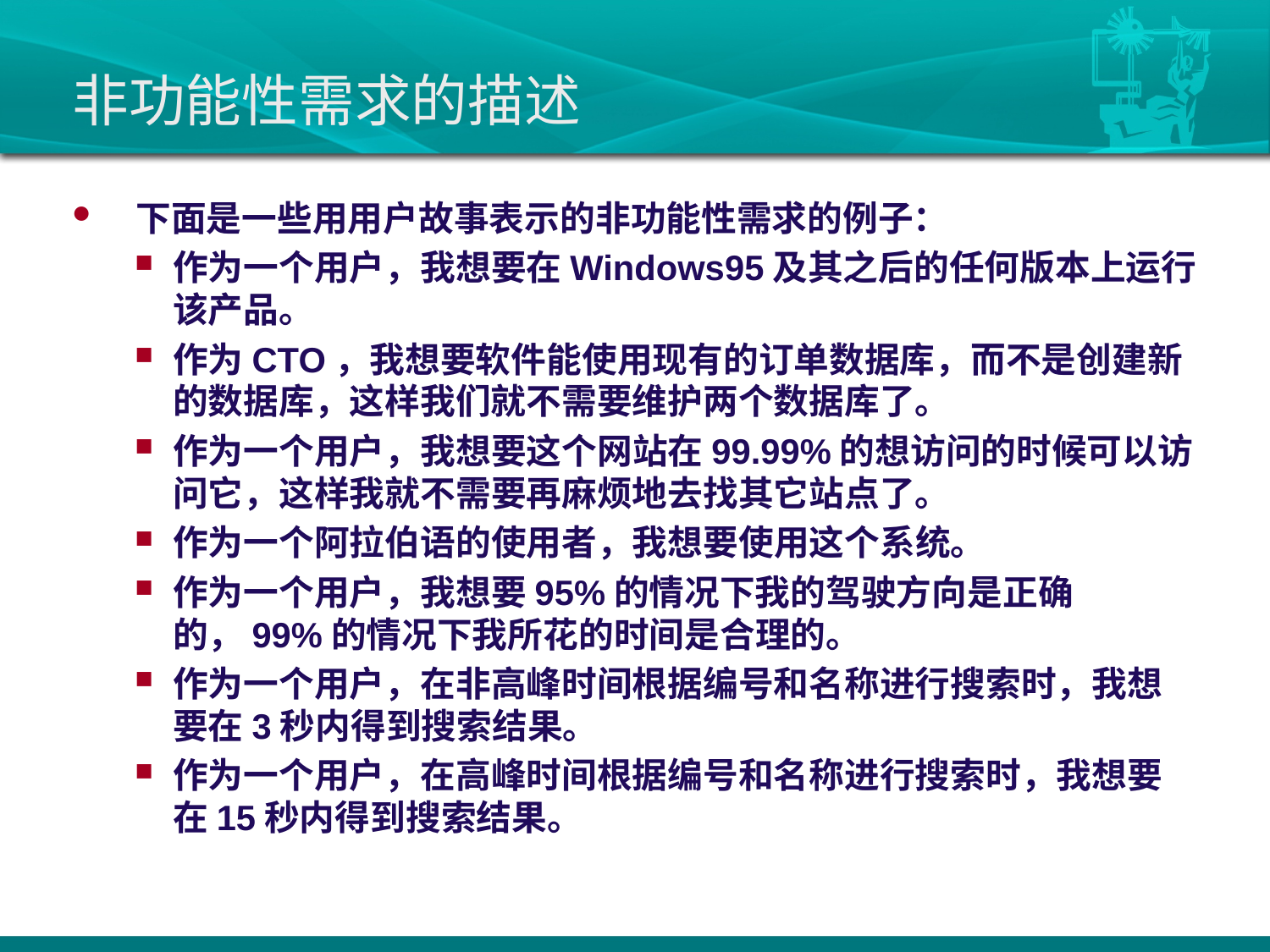

# 非功能性需求的描述
下面是一些用用户故事表示的非功能性需求的例子：
作为一个用户，我想要在Windows95及其之后的任何版本上运行该产品。
作为CTO，我想要软件能使用现有的订单数据库，而不是创建新的数据库，这样我们就不需要维护两个数据库了。
作为一个用户，我想要这个网站在99.99%的想访问的时候可以访问它，这样我就不需要再麻烦地去找其它站点了。
作为一个阿拉伯语的使用者，我想要使用这个系统。
作为一个用户，我想要95%的情况下我的驾驶方向是正确的，99%的情况下我所花的时间是合理的。
作为一个用户，在非高峰时间根据编号和名称进行搜索时，我想要在3秒内得到搜索结果。
作为一个用户，在高峰时间根据编号和名称进行搜索时，我想要在15秒内得到搜索结果。